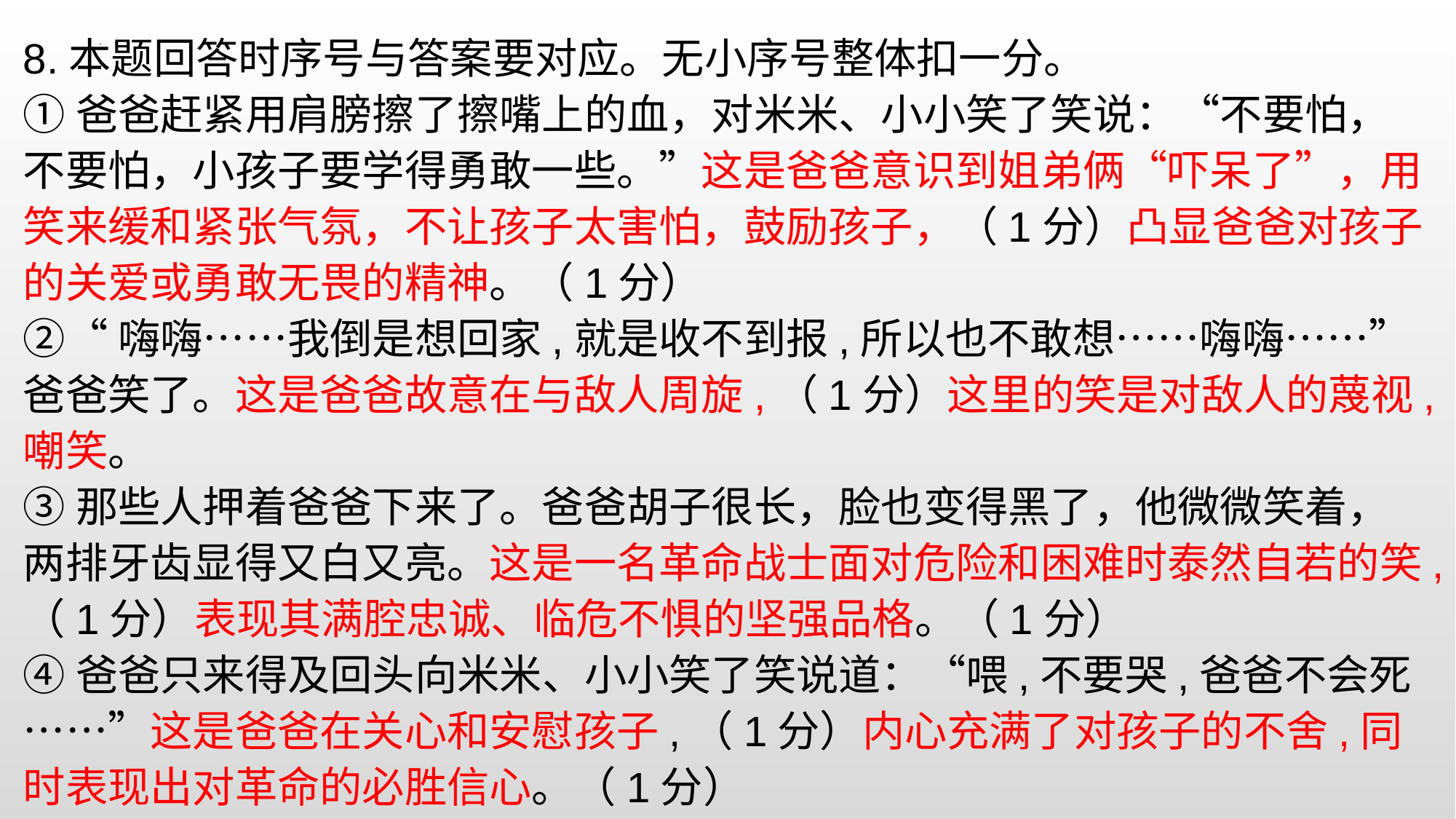

8.本题回答时序号与答案要对应。无小序号整体扣一分。
①爸爸赶紧用肩膀擦了擦嘴上的血，对米米、小小笑了笑说：“不要怕，不要怕，小孩子要学得勇敢一些。”这是爸爸意识到姐弟俩“吓呆了”，用笑来缓和紧张气氛，不让孩子太害怕，鼓励孩子，（1分）凸显爸爸对孩子的关爱或勇敢无畏的精神。（1分）
②“嗨嗨……我倒是想回家,就是收不到报,所以也不敢想……嗨嗨……”爸爸笑了。这是爸爸故意在与敌人周旋,（1分）这里的笑是对敌人的蔑视,嘲笑。
③那些人押着爸爸下来了。爸爸胡子很长，脸也变得黑了，他微微笑着，两排牙齿显得又白又亮。这是一名革命战士面对危险和困难时泰然自若的笑,（1分）表现其满腔忠诚、临危不惧的坚强品格。（1分）
④爸爸只来得及回头向米米、小小笑了笑说道：“喂,不要哭,爸爸不会死……”这是爸爸在关心和安慰孩子,（1分）内心充满了对孩子的不舍,同时表现出对革命的必胜信心。（1分）
（每点2分，分析文本“笑”的原因1分，分析意味1分，共6分。）